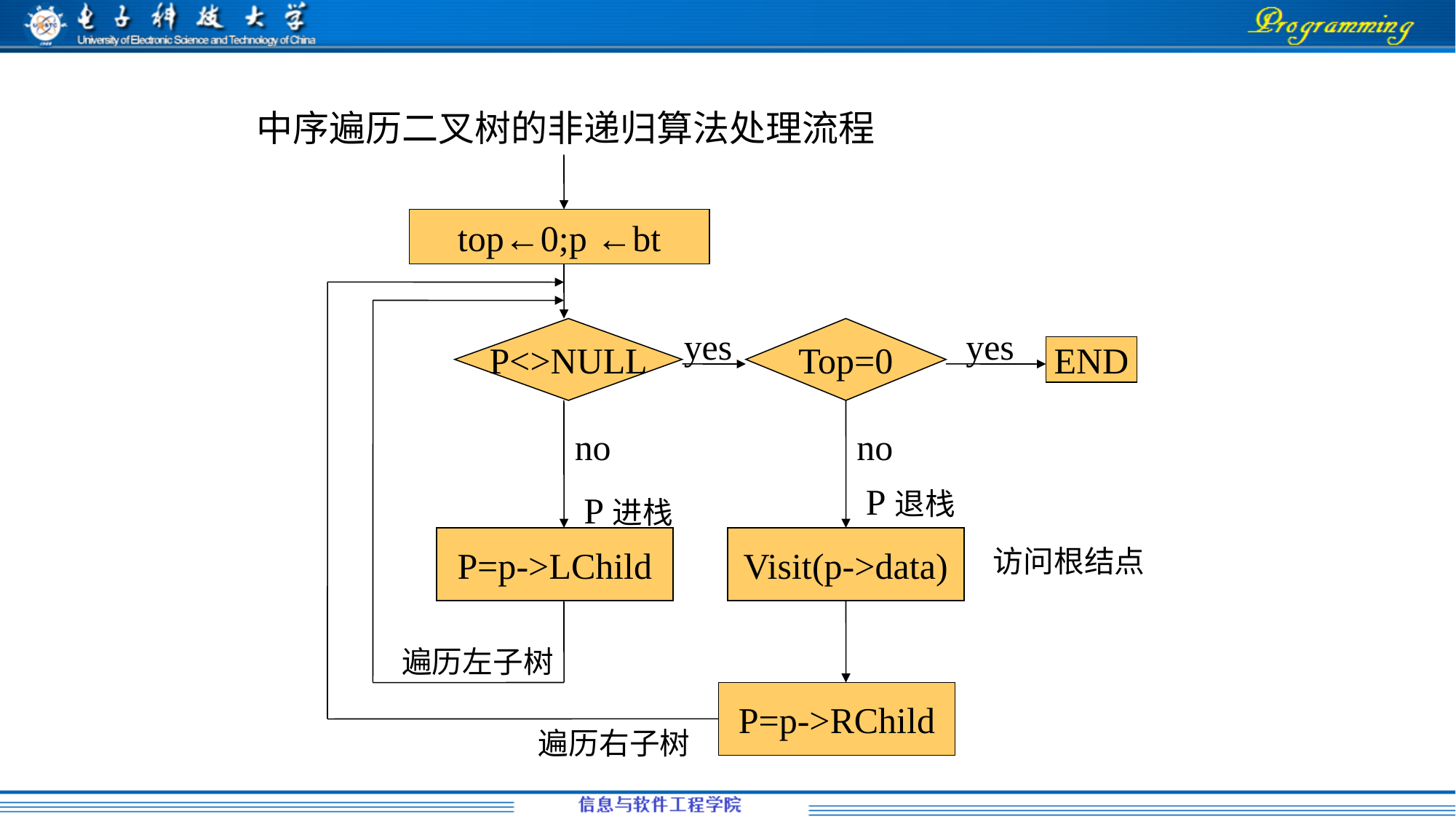

中序遍历二叉树的非递归算法处理流程

top←0;p ←bt

P<>NULL
yes
Top=0
yes
END

no
no
P退栈
P进栈
P=p->LChild
Visit(p->data)
访问根结点

遍历左子树

P=p->RChild

遍历右子树